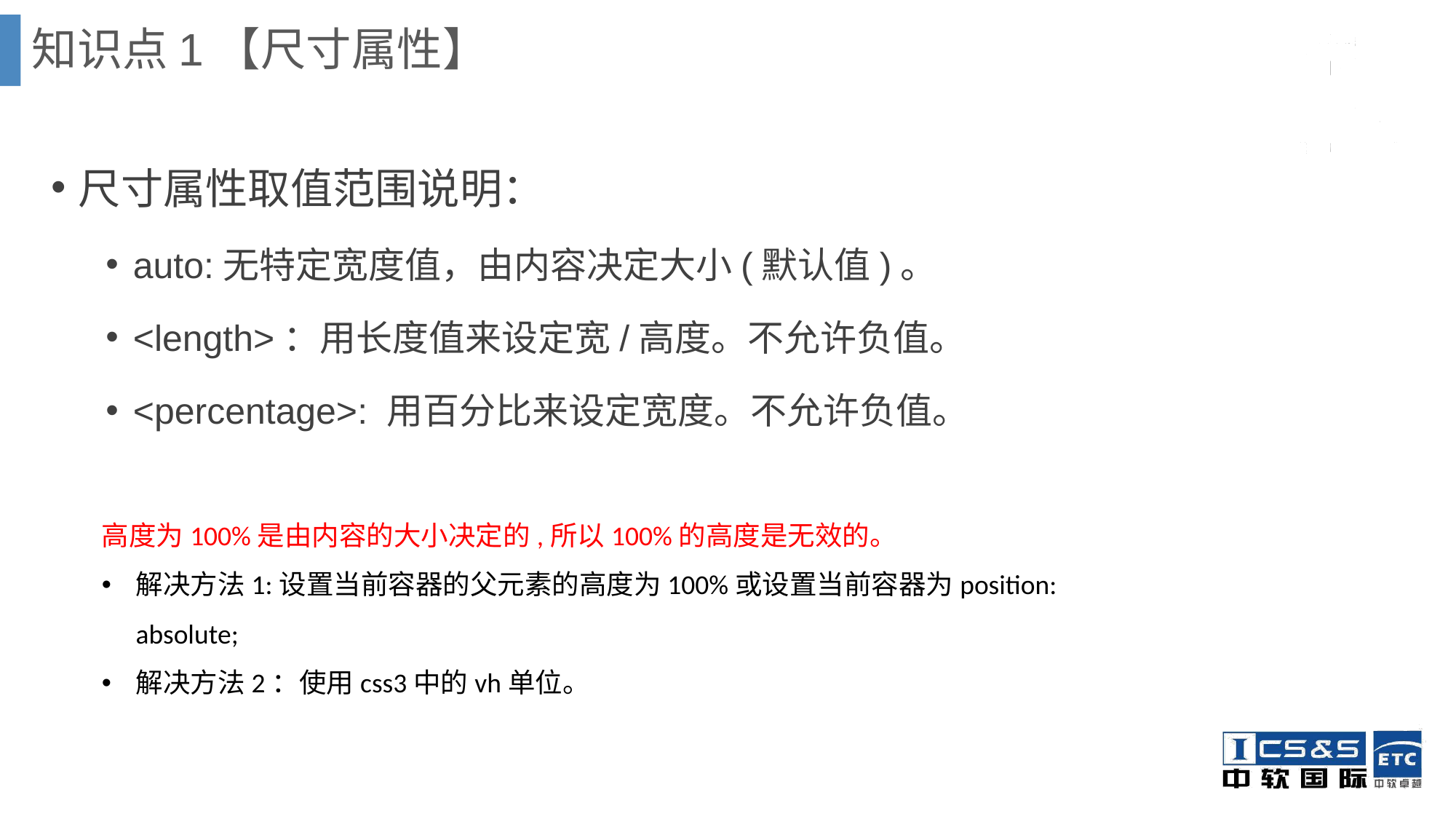

知识点1【尺寸属性】
尺寸属性取值范围说明：
auto:无特定宽度值，由内容决定大小(默认值)。
<length>：用长度值来设定宽/高度。不允许负值。
<percentage>: 用百分比来设定宽度。不允许负值。
高度为100%是由内容的大小决定的,所以100%的高度是无效的。
解决方法1:设置当前容器的父元素的高度为100%或设置当前容器为position: absolute;
解决方法2：使用css3中的vh单位。